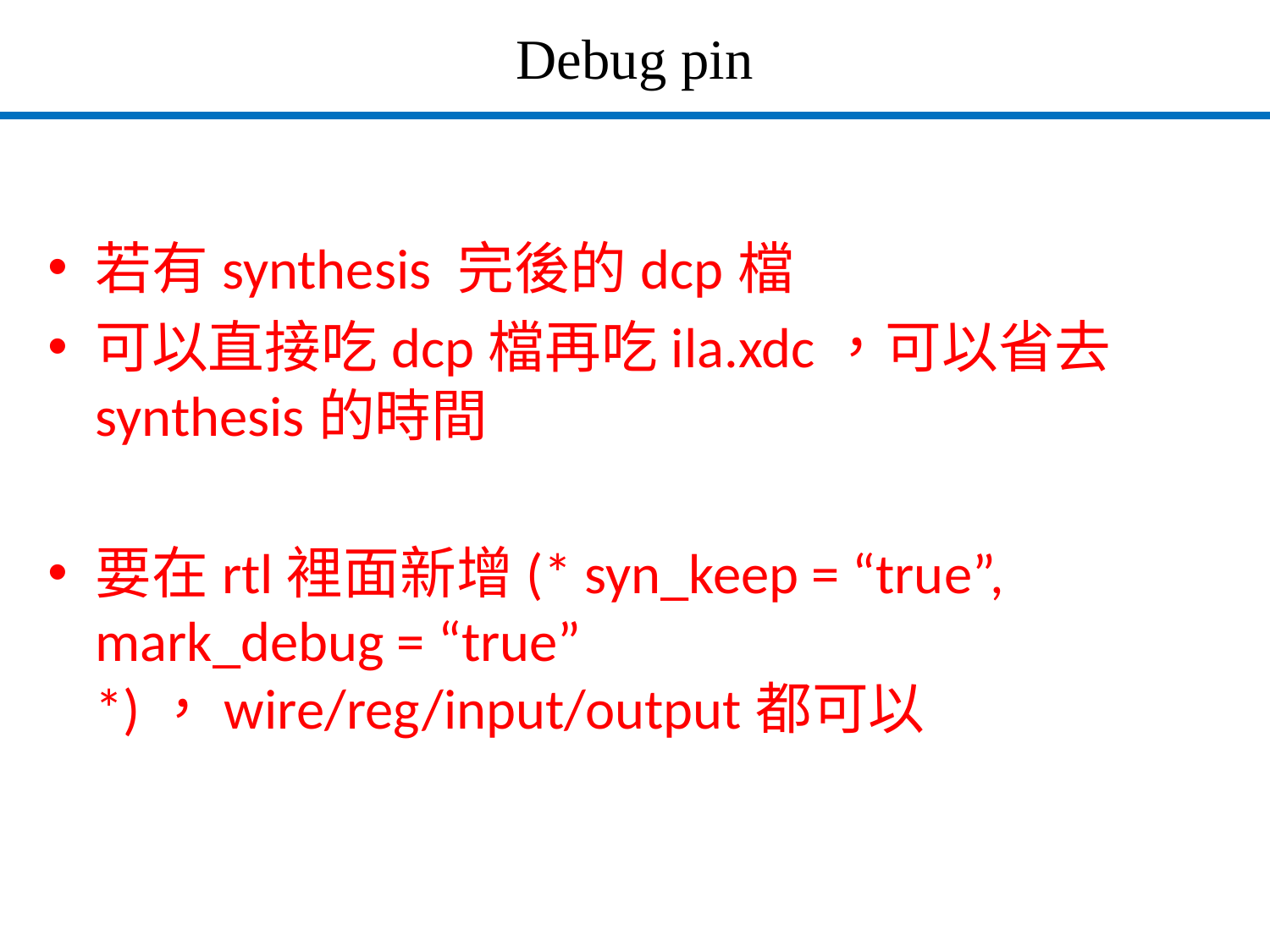

Debug pin
若有synthesis 完後的dcp檔
可以直接吃dcp檔再吃ila.xdc，可以省去synthesis的時間

要在rtl裡面新增(* syn_keep = “true”, mark_debug = “true” *)，wire/reg/input/output都可以